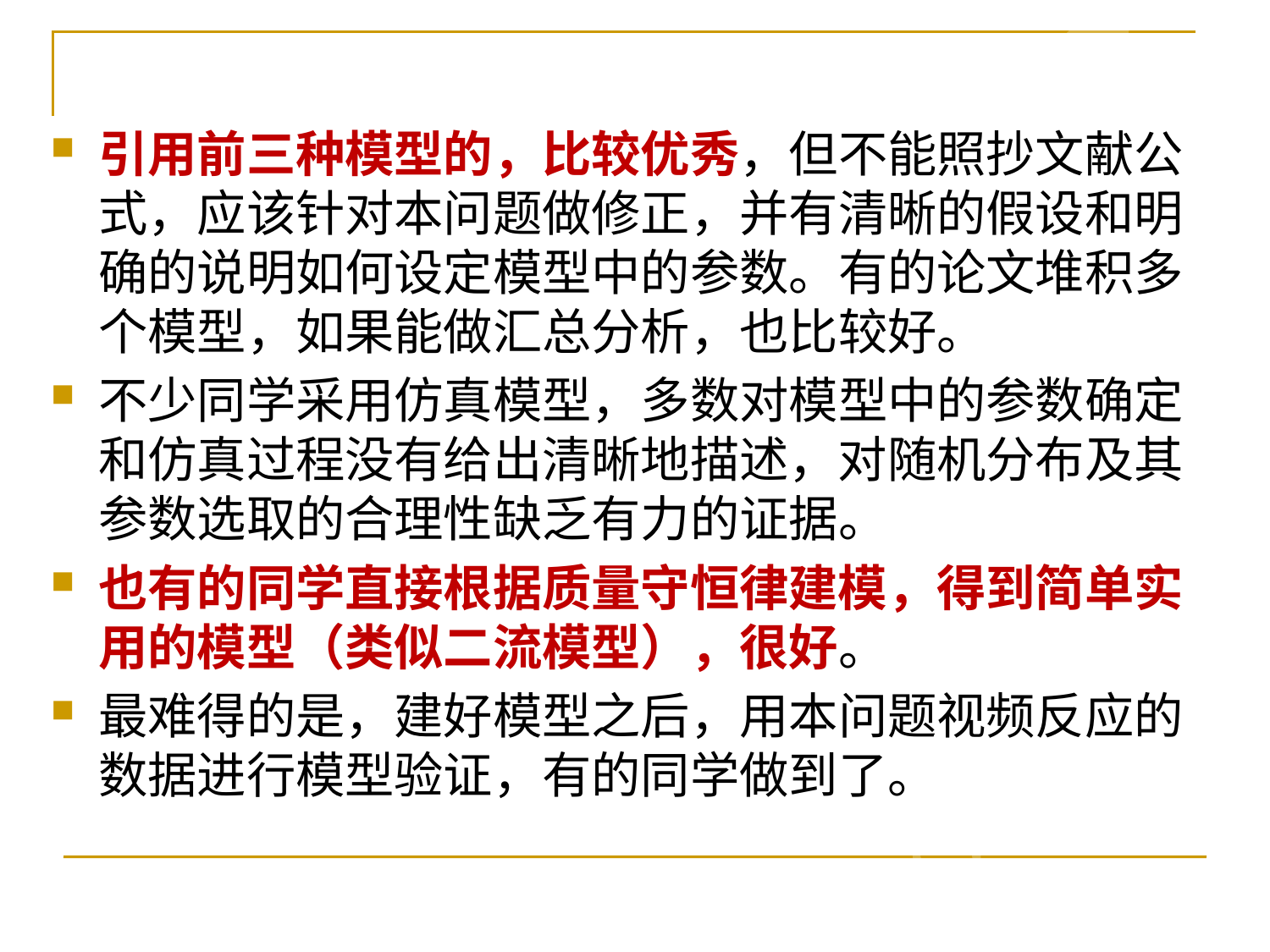

引用前三种模型的，比较优秀，但不能照抄文献公式，应该针对本问题做修正，并有清晰的假设和明确的说明如何设定模型中的参数。有的论文堆积多个模型，如果能做汇总分析，也比较好。
不少同学采用仿真模型，多数对模型中的参数确定和仿真过程没有给出清晰地描述，对随机分布及其参数选取的合理性缺乏有力的证据。
也有的同学直接根据质量守恒律建模，得到简单实用的模型（类似二流模型），很好。
最难得的是，建好模型之后，用本问题视频反应的数据进行模型验证，有的同学做到了。